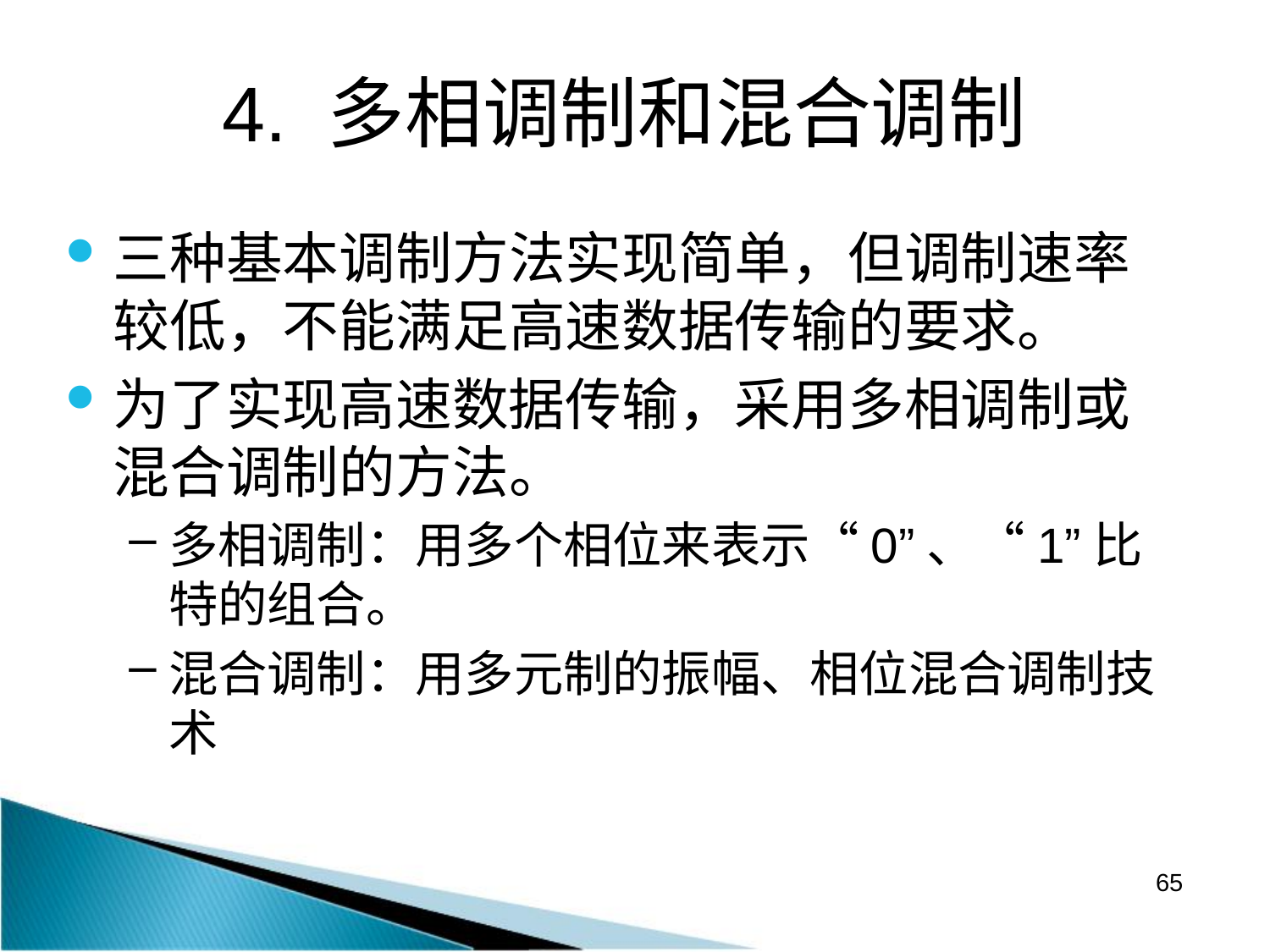

# 4. 多相调制和混合调制
三种基本调制方法实现简单，但调制速率较低，不能满足高速数据传输的要求。
为了实现高速数据传输，采用多相调制或混合调制的方法。
多相调制：用多个相位来表示“0”、“1”比特的组合。
混合调制：用多元制的振幅、相位混合调制技术

65